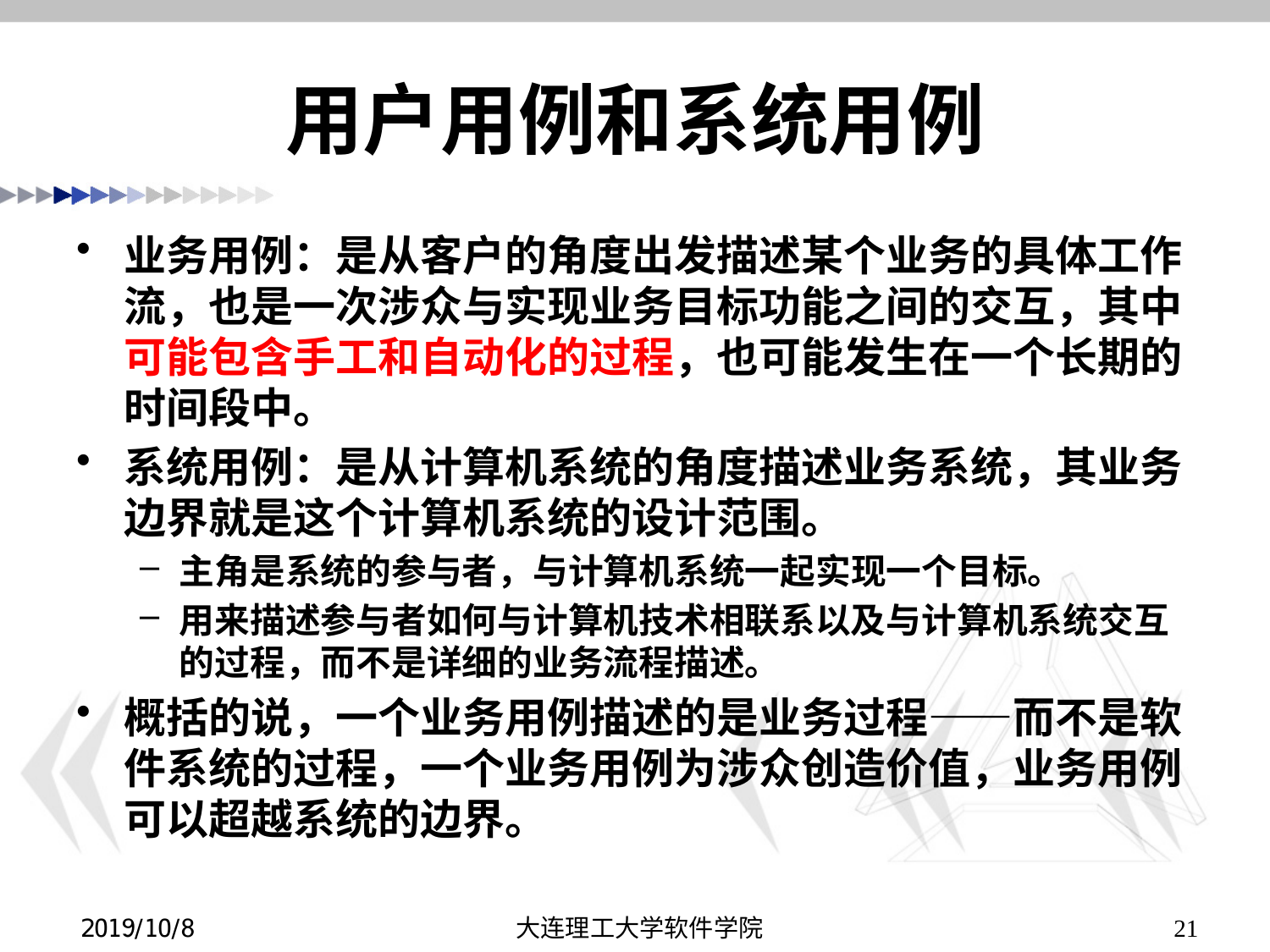

# 用户用例和系统用例
业务用例：是从客户的角度出发描述某个业务的具体工作流，也是一次涉众与实现业务目标功能之间的交互，其中可能包含手工和自动化的过程，也可能发生在一个长期的时间段中。
系统用例：是从计算机系统的角度描述业务系统，其业务边界就是这个计算机系统的设计范围。
主角是系统的参与者，与计算机系统一起实现一个目标。
用来描述参与者如何与计算机技术相联系以及与计算机系统交互的过程，而不是详细的业务流程描述。
概括的说，一个业务用例描述的是业务过程——而不是软件系统的过程，一个业务用例为涉众创造价值，业务用例可以超越系统的边界。

2019/10/8
大连理工大学软件学院
21